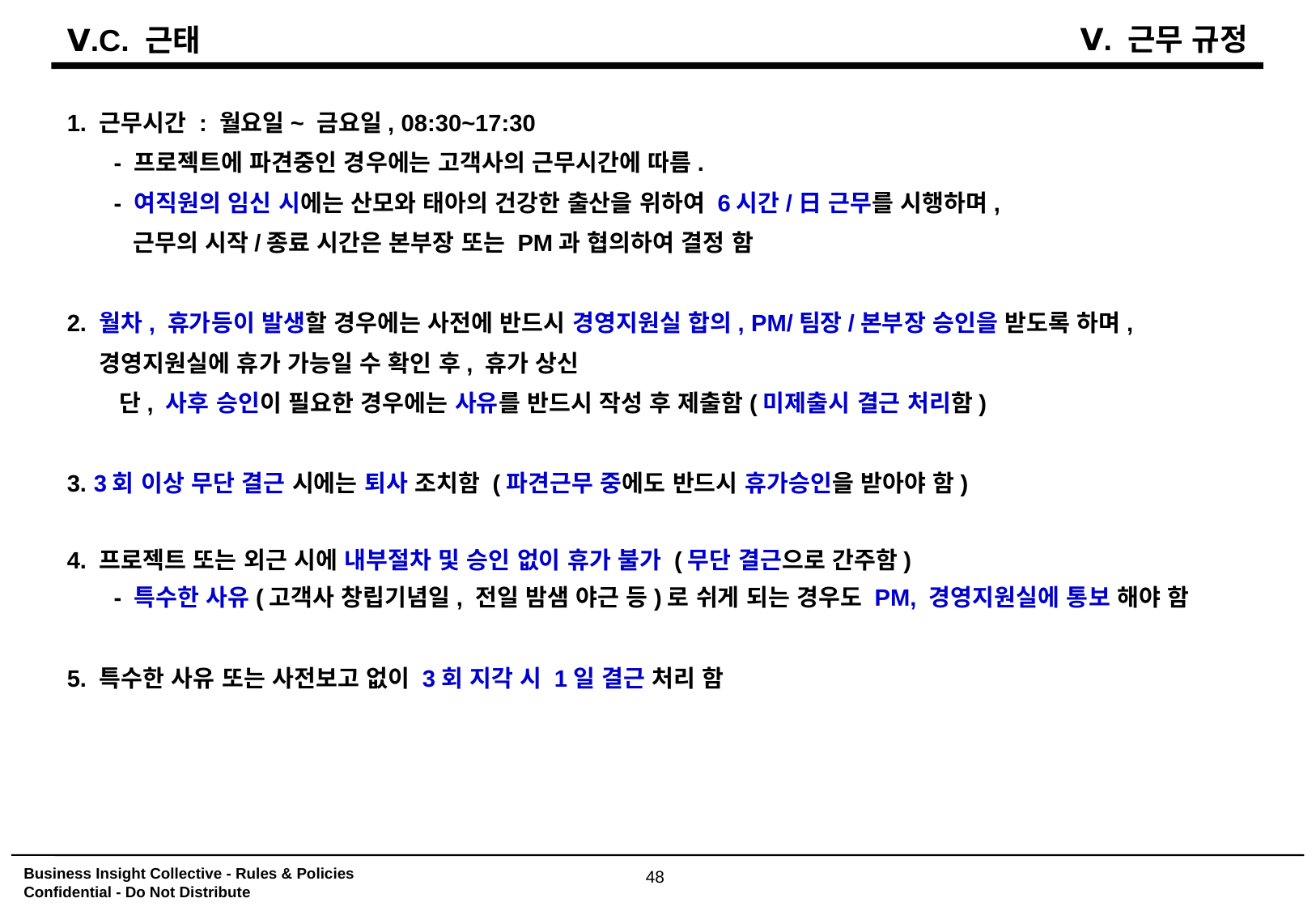

Ⅴ. 근무 규정
Ⅴ.C. 근태
1. 근무시간 : 월요일~ 금요일, 08:30~17:30
       - 프로젝트에 파견중인 경우에는 고객사의 근무시간에 따름.
       - 여직원의 임신 시에는 산모와 태아의 건강한 출산을 위하여 6시간/日 근무를 시행하며,
         근무의 시작/종료 시간은 본부장 또는 PM과 협의하여 결정 함

2. 월차, 휴가등이 발생할 경우에는 사전에 반드시 경영지원실 합의, PM/팀장/본부장 승인을 받도록 하며,
    경영지원실에 휴가 가능일 수 확인 후, 휴가 상신
       단, 사후 승인이 필요한 경우에는 사유를 반드시 작성 후 제출함(미제출시 결근 처리함)

3. 3회 이상 무단 결근 시에는 퇴사 조치함 (파견근무 중에도 반드시 휴가승인을 받아야 함)

4. 프로젝트 또는 외근 시에 내부절차 및 승인 없이 휴가 불가 (무단 결근으로 간주함)
       - 특수한 사유(고객사 창립기념일, 전일 밤샘 야근 등)로 쉬게 되는 경우도 PM, 경영지원실에 통보 해야 함

5. 특수한 사유 또는 사전보고 없이 3회 지각 시 1일 결근 처리 함